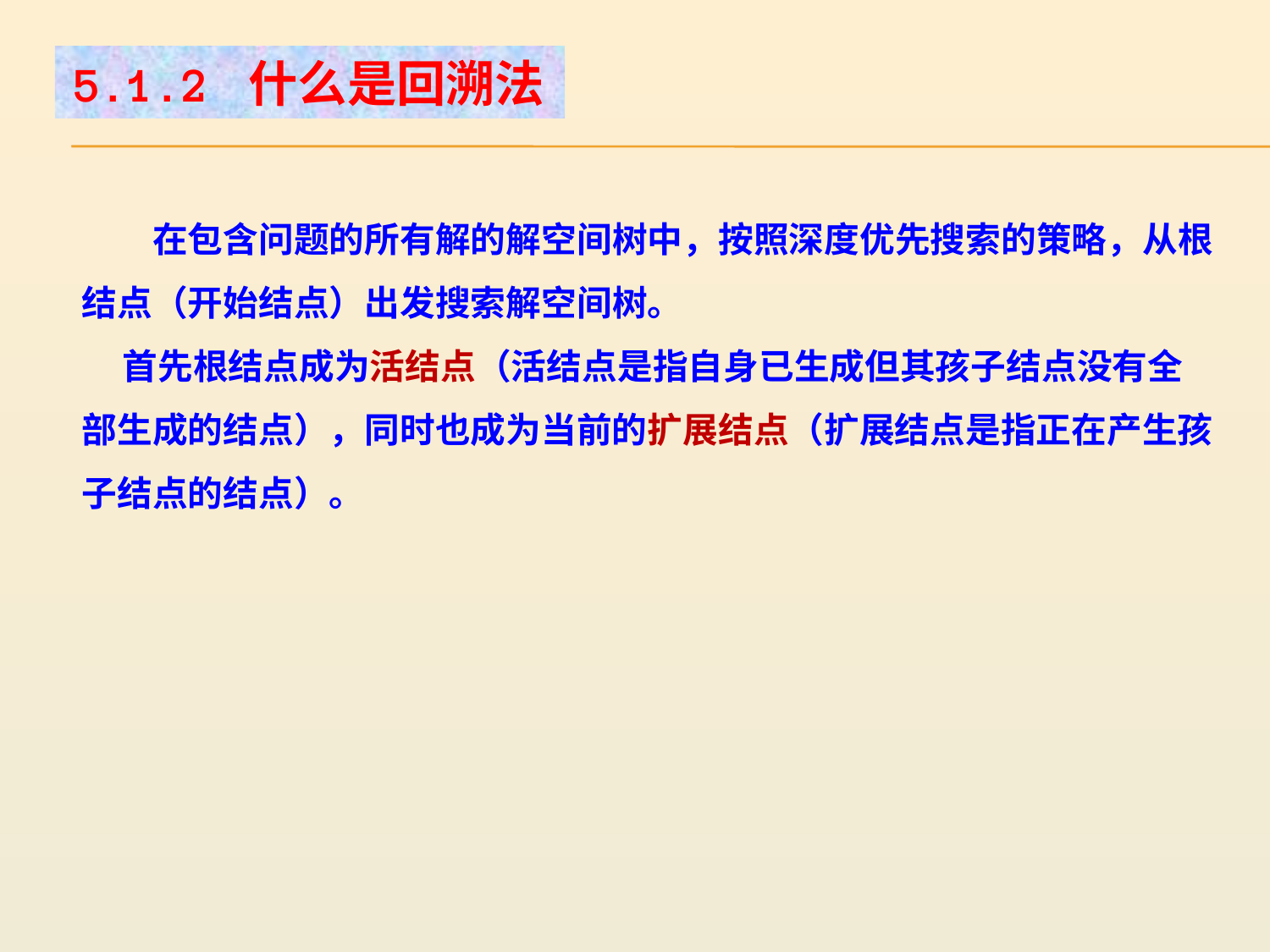

5.1.2 什么是回溯法
　　在包含问题的所有解的解空间树中，按照深度优先搜索的策略，从根结点（开始结点）出发搜索解空间树。
    首先根结点成为活结点（活结点是指自身已生成但其孩子结点没有全部生成的结点），同时也成为当前的扩展结点（扩展结点是指正在产生孩子结点的结点）。